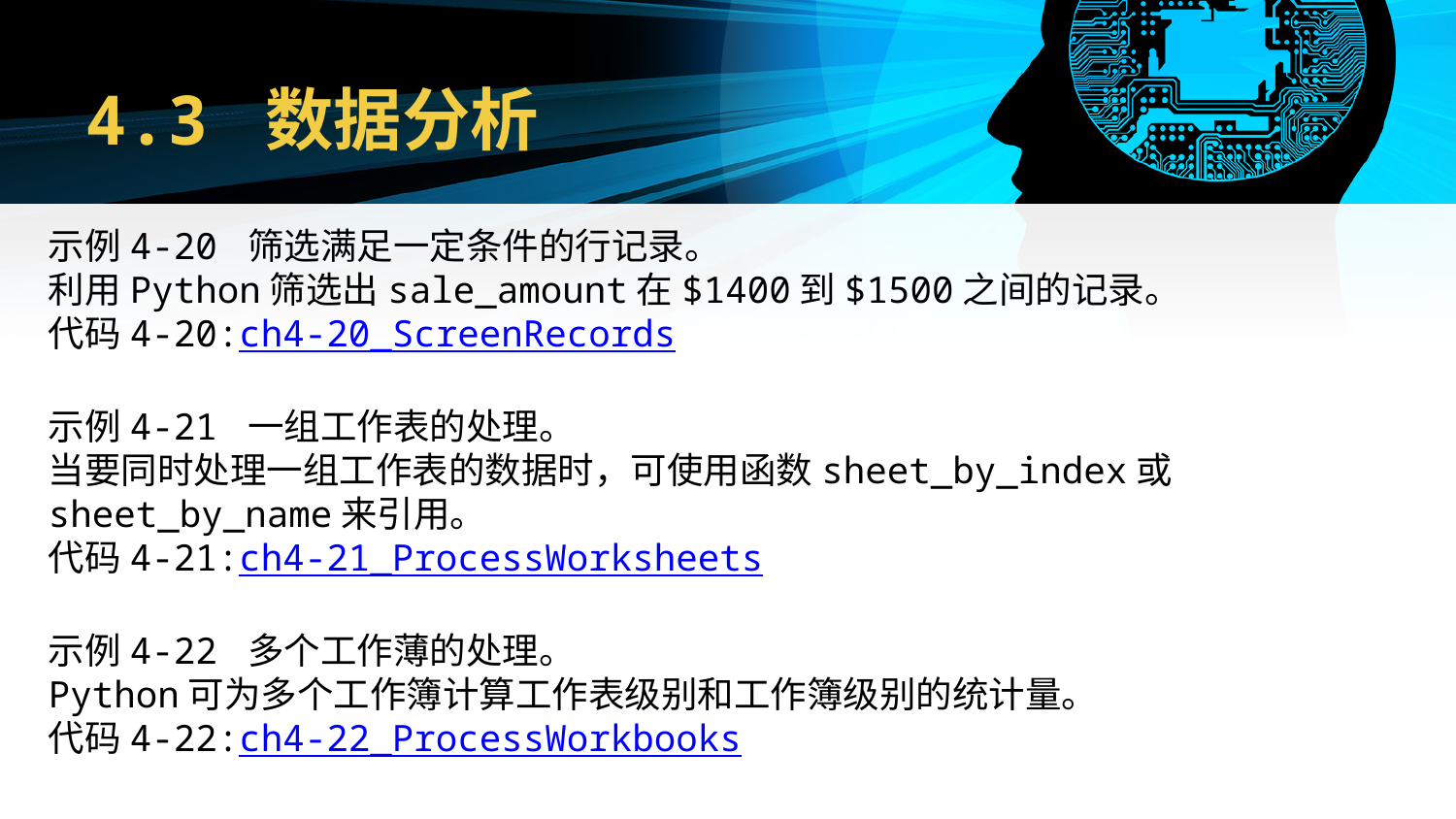

# 4.3 数据分析
示例4-20 筛选满足一定条件的行记录。
利用Python筛选出sale_amount在$1400到$1500之间的记录。
代码4-20:ch4-20_ScreenRecords

示例4-21 一组工作表的处理。
当要同时处理一组工作表的数据时，可使用函数sheet_by_index或sheet_by_name来引用。
代码4-21:ch4-21_ProcessWorksheets

示例4-22 多个工作薄的处理。
Python可为多个工作簿计算工作表级别和工作簿级别的统计量。
代码4-22:ch4-22_ProcessWorkbooks